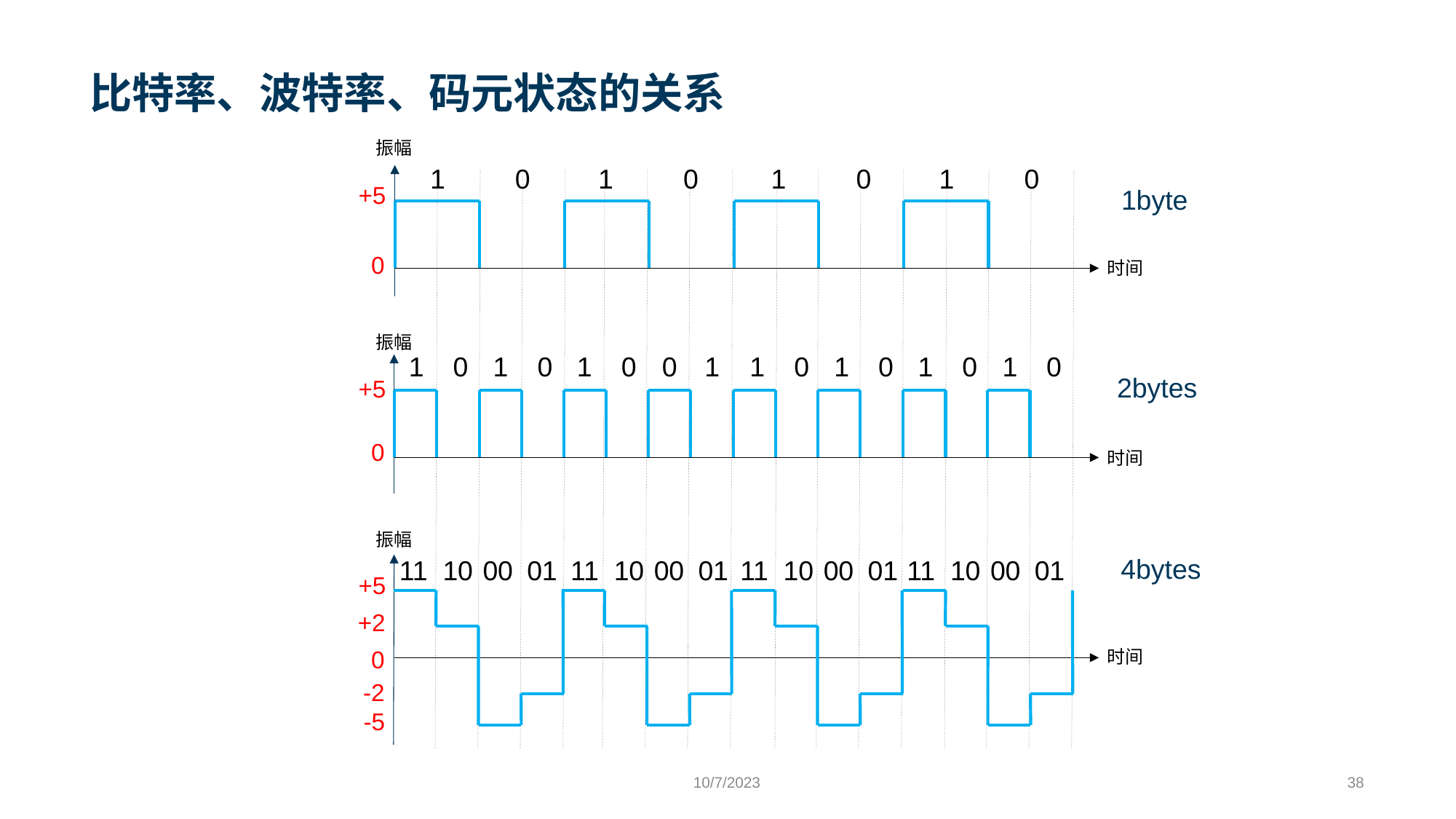

# 比特率、波特率、码元状态的关系
振幅
1
0
1
0
1
0
1
0
+5
1byte
0
时间
振幅
1
0
1
0
1
0
0
1
1
0
1
0
1
0
1
0
2bytes
+5
0
时间
振幅
4bytes
11
10
00
01
11
10
00
01
11
10
00
01
11
10
00
01
+5
+2
0
时间
-2
-5

10/7/2023
38